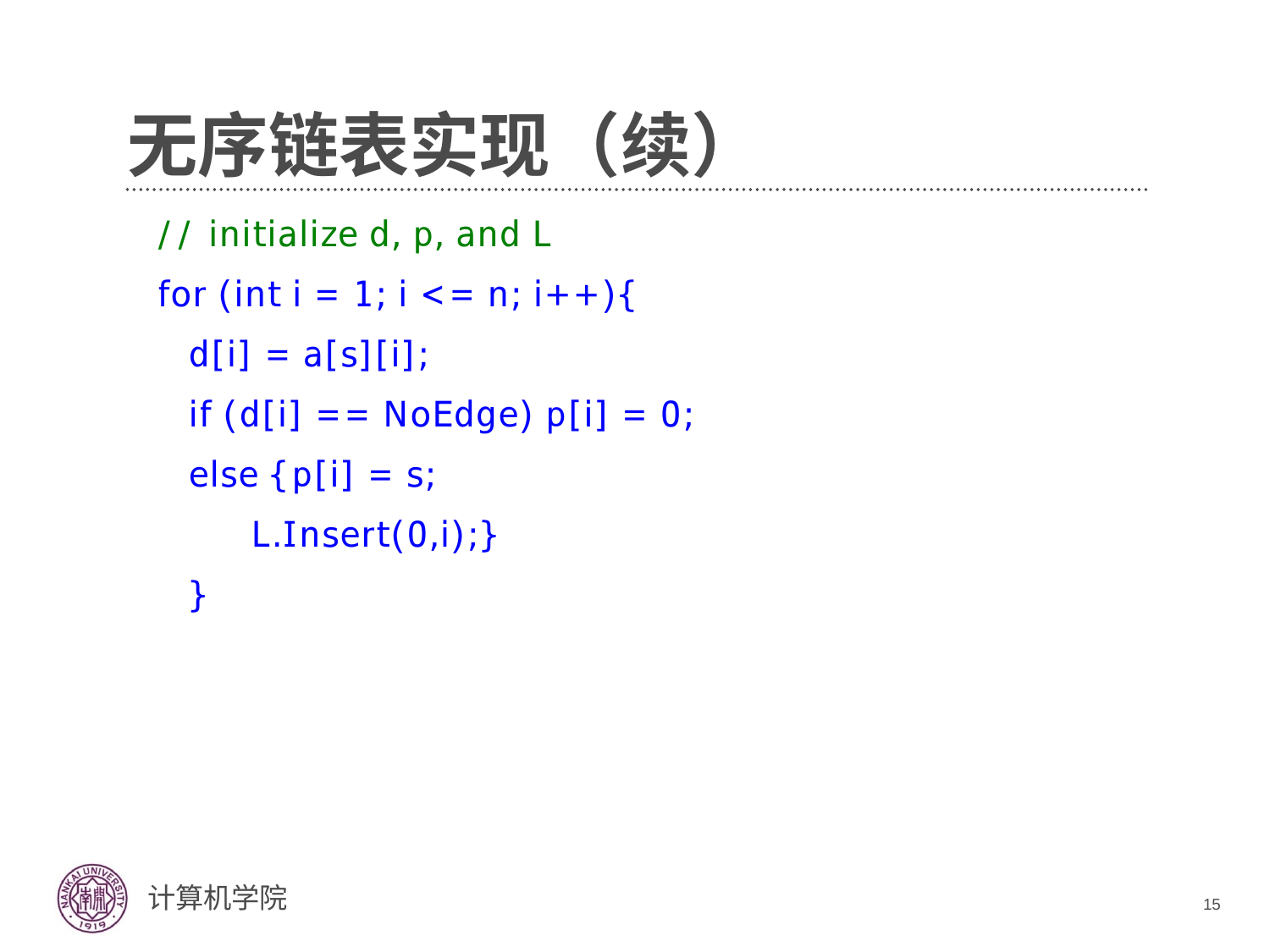

# 无序链表实现（续）
   // initialize d, p, and L
   for (int i = 1; i <= n; i++){
      d[i] = a[s][i];
      if (d[i] == NoEdge) p[i] = 0;
      else {p[i] = s;
            L.Insert(0,i);}
      }

15